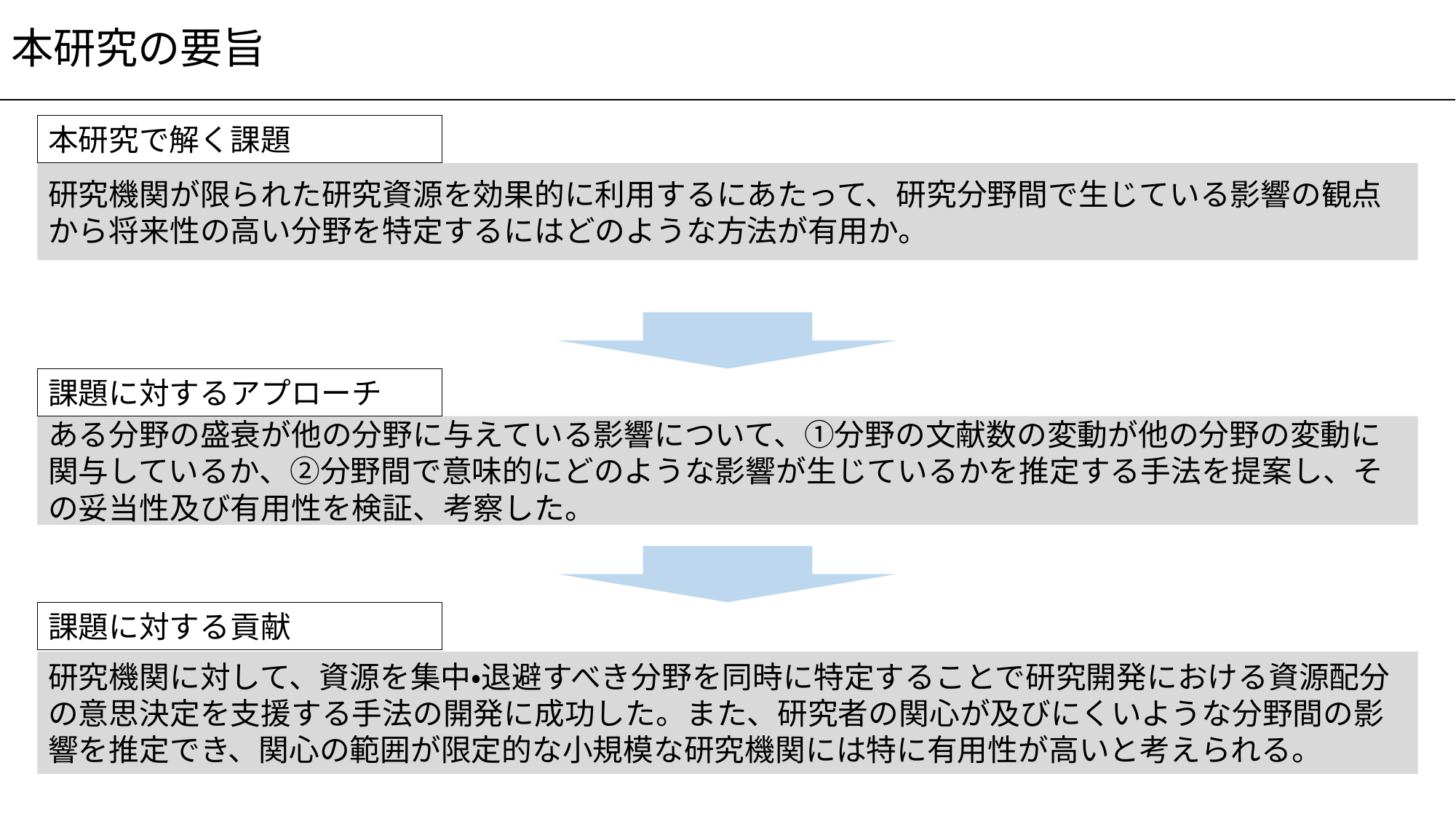

# 本研究の要旨
本研究で解く課題
研究機関が限られた研究資源を効果的に利用するにあたって、研究分野間で生じている影響の観点から将来性の高い分野を特定するにはどのような方法が有用か。

課題に対するアプローチ
ある分野の盛衰が他の分野に与えている影響について、①分野の文献数の変動が他の分野の変動に関与しているか、②分野間で意味的にどのような影響が生じているかを推定する手法を提案し、その妥当性及び有用性を検証、考察した。

課題に対する貢献
研究機関に対して、資源を集中・退避すべき分野を同時に特定することで研究開発における資源配分の意思決定を支援する手法の開発に成功した。また、研究者の関心が及びにくいような分野間の影響を推定でき、関心の範囲が限定的な小規模な研究機関には特に有用性が高いと考えられる。